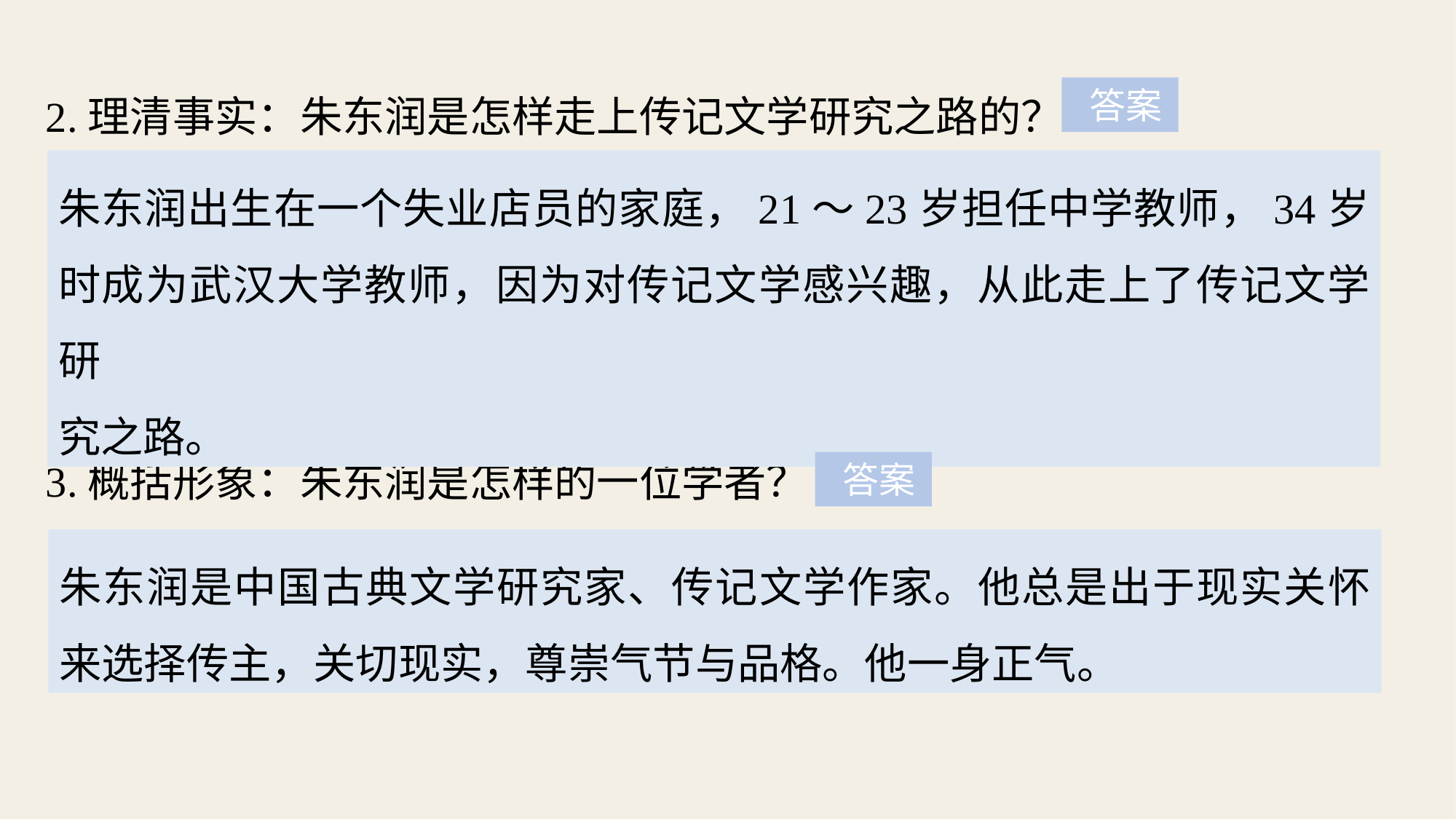

2.理清事实：朱东润是怎样走上传记文学研究之路的？
 答案
朱东润出生在一个失业店员的家庭，21～23岁担任中学教师，34岁时成为武汉大学教师，因为对传记文学感兴趣，从此走上了传记文学研
究之路。
3.概括形象：朱东润是怎样的一位学者？
 答案
朱东润是中国古典文学研究家、传记文学作家。他总是出于现实关怀来选择传主，关切现实，尊崇气节与品格。他一身正气。